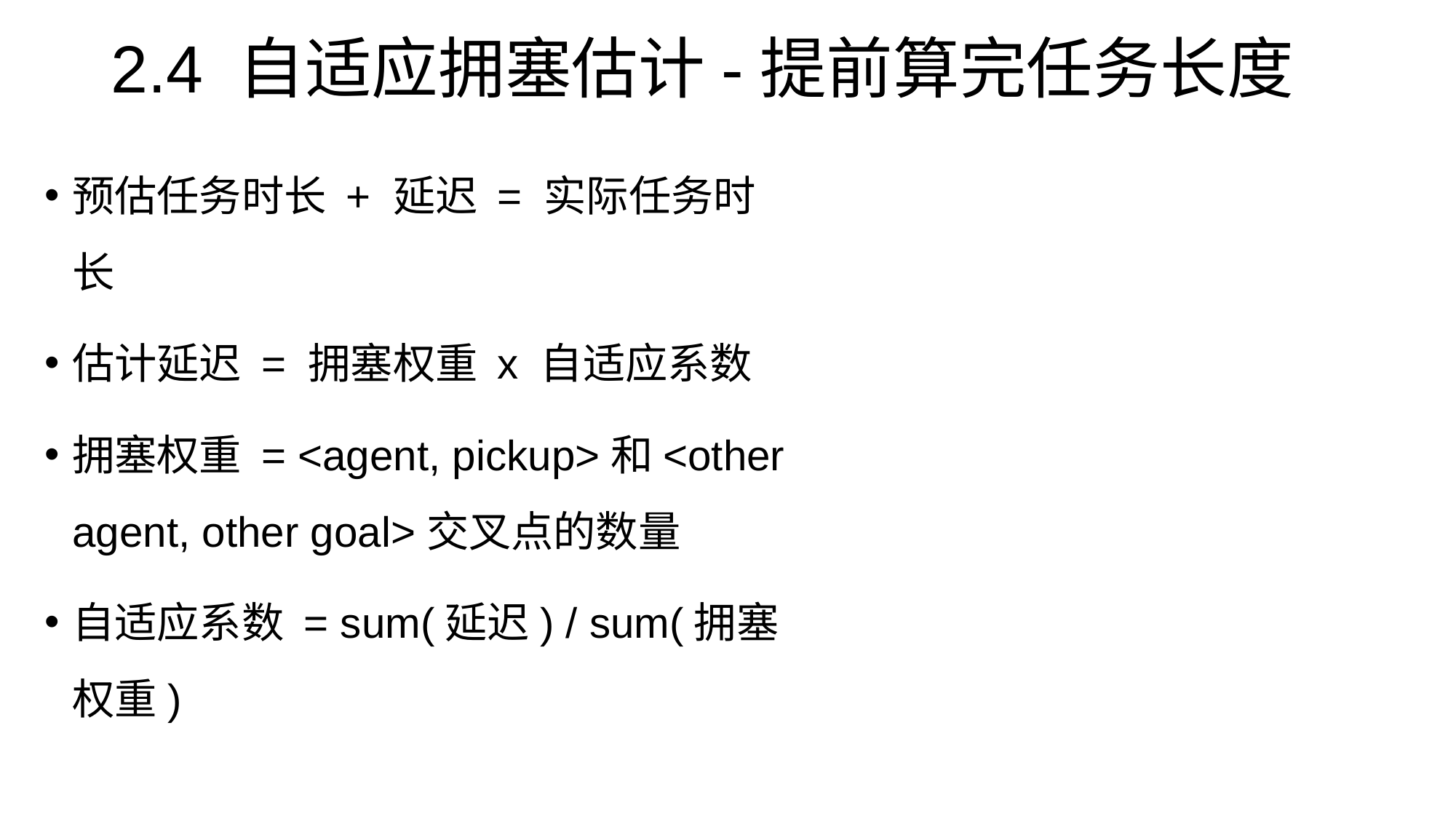

# 2.4 自适应拥塞估计-提前算完任务长度
预估任务时长 + 延迟 = 实际任务时长
估计延迟 = 拥塞权重 x 自适应系数
拥塞权重 = <agent, pickup>和<other agent, other goal>交叉点的数量
自适应系数 = sum(延迟) / sum(拥塞权重)